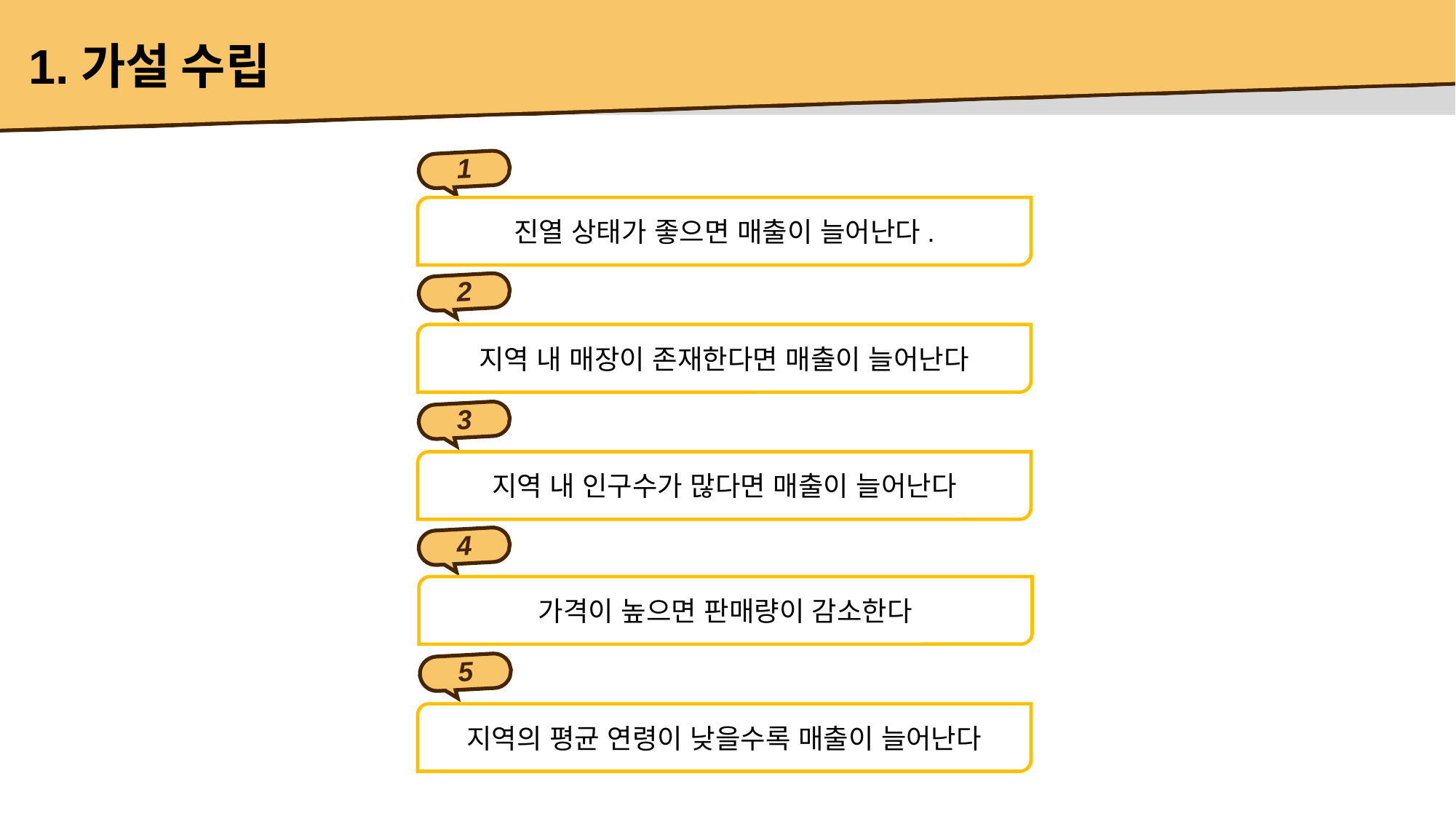

1.가설 수립
1
진열 상태가 좋으면 매출이 늘어난다.
2
지역 내 매장이 존재한다면 매출이 늘어난다
3
지역 내 인구수가 많다면 매출이 늘어난다
4
가격이 높으면 판매량이 감소한다
5
지역의 평균 연령이 낮을수록 매출이 늘어난다
CONTENTS A
컨텐츠에 대한 내용을 적어요
Enjoy your stylish business and campus life with BIZCAM
CONTENTS A
컨텐츠에 대한 내용을 적어요
Enjoy your stylish business and campus life with BIZCAM
CONTENTS A
컨텐츠에 대한 내용을 적어요
Enjoy your stylish business and campus life with BIZCAM